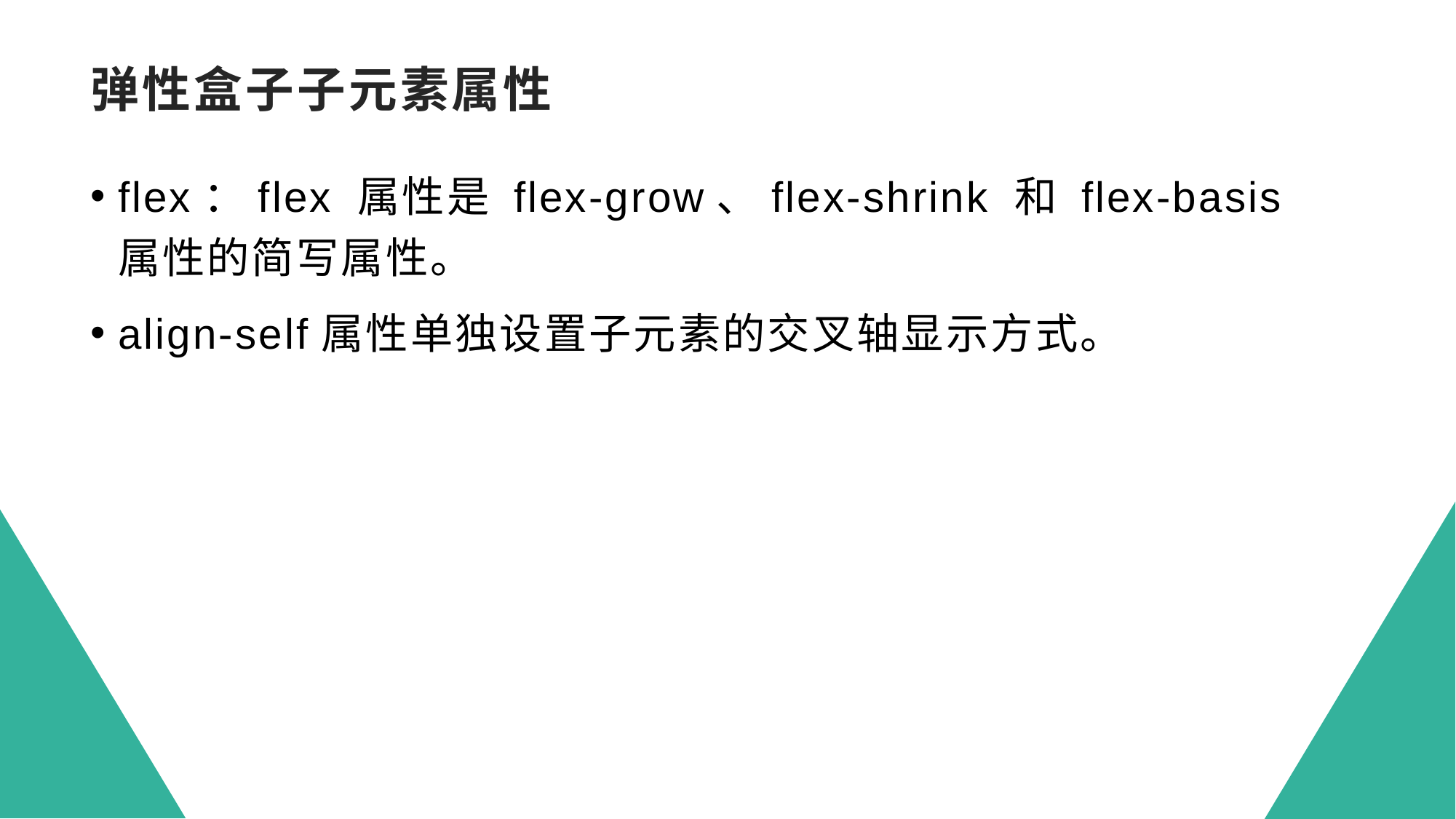

# 弹性盒子子元素属性
flex：flex 属性是 flex-grow、flex-shrink 和 flex-basis 属性的简写属性。
align-self属性单独设置子元素的交叉轴显示方式。